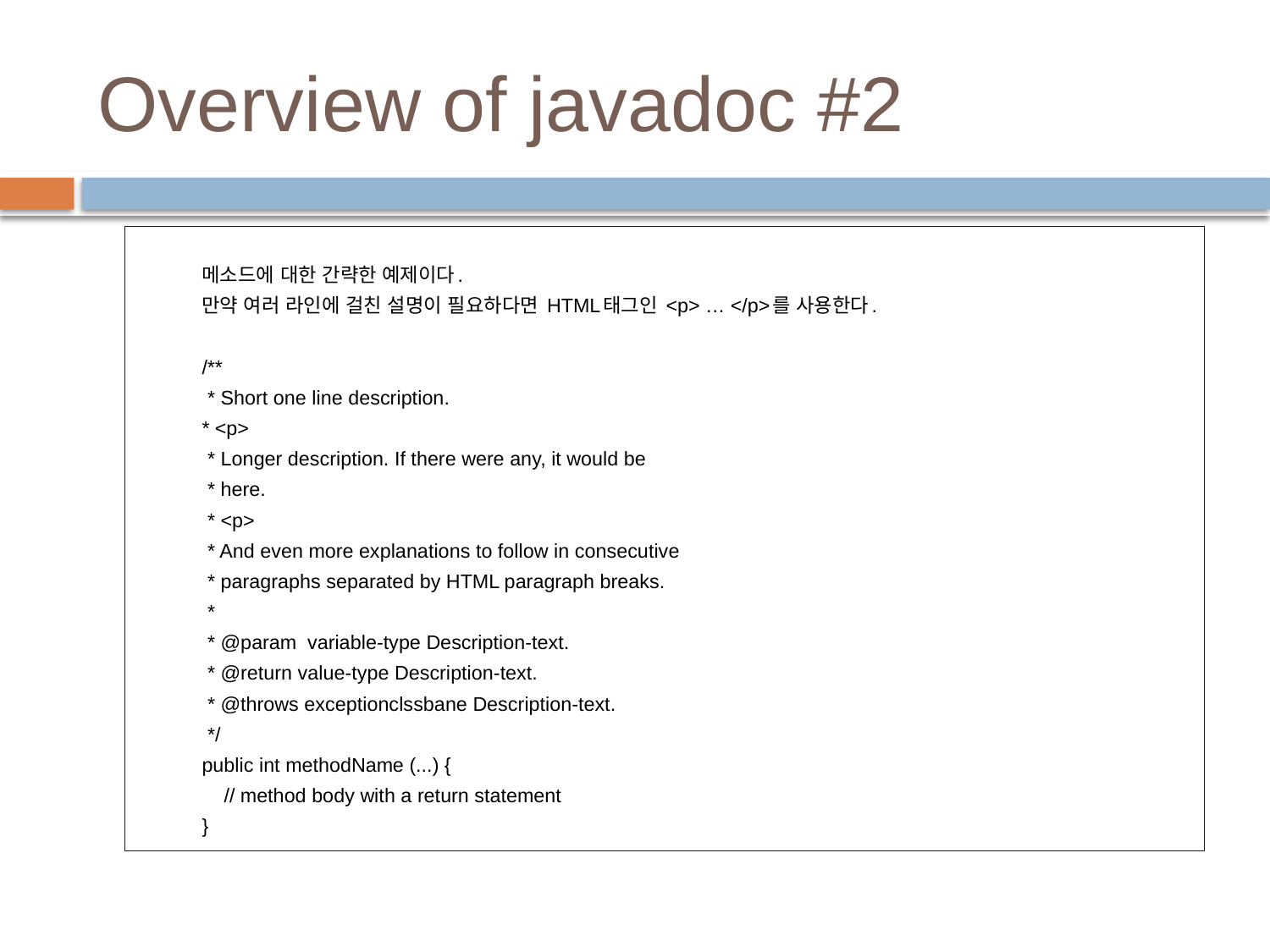

# Overview of javadoc #2

메소드에 대한 간략한 예제이다.
만약 여러 라인에 걸친 설명이 필요하다면 HTML태그인 <p> … </p>를 사용한다.

/**
 * Short one line description.
* <p>
 * Longer description. If there were any, it would be
 * here.
 * <p>
 * And even more explanations to follow in consecutive
 * paragraphs separated by HTML paragraph breaks.
 *
 * @param  variable-type Description-text.
 * @return value-type Description-text.
 * @throws exceptionclssbane Description-text.
 */
public int methodName (...) {
    // method body with a return statement
}